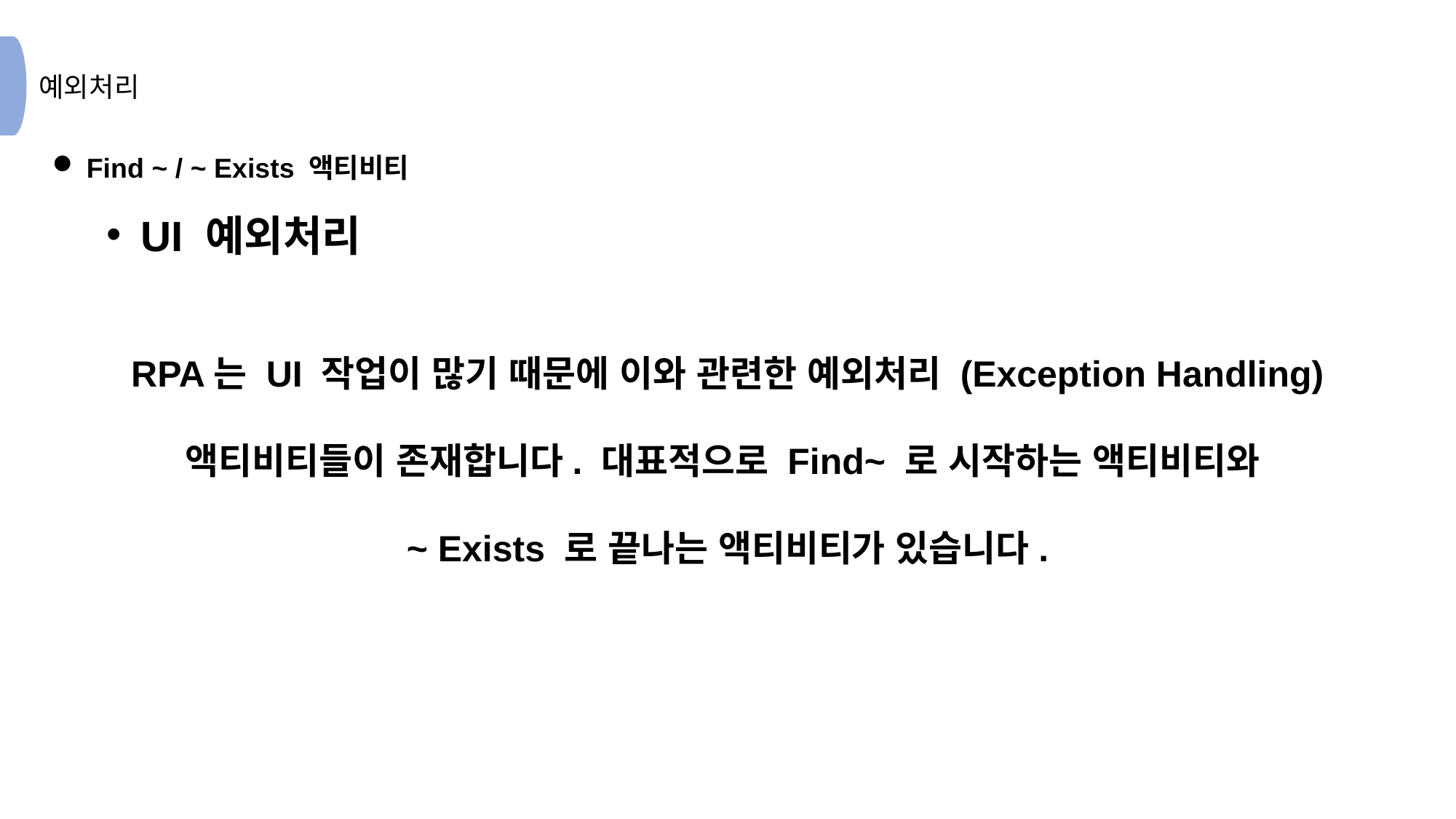

Find ~ / ~ Exists 액티비티
UI 예외처리
RPA는 UI 작업이 많기 때문에 이와 관련한 예외처리 (Exception Handling) 액티비티들이 존재합니다. 대표적으로 Find~ 로 시작하는 액티비티와
~ Exists 로 끝나는 액티비티가 있습니다.